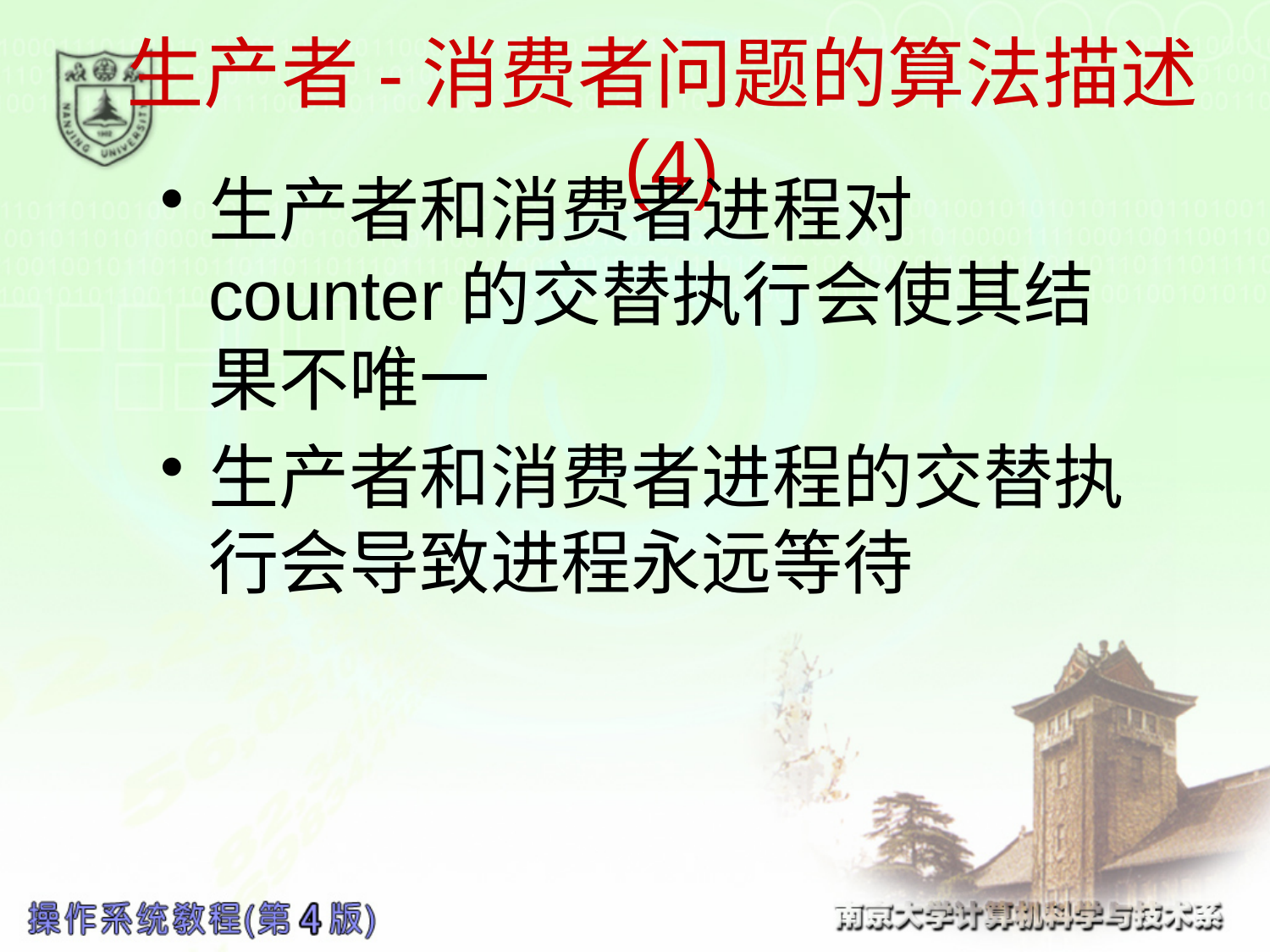

# 生产者-消费者问题的算法描述(4)
生产者和消费者进程对counter的交替执行会使其结果不唯一
生产者和消费者进程的交替执行会导致进程永远等待